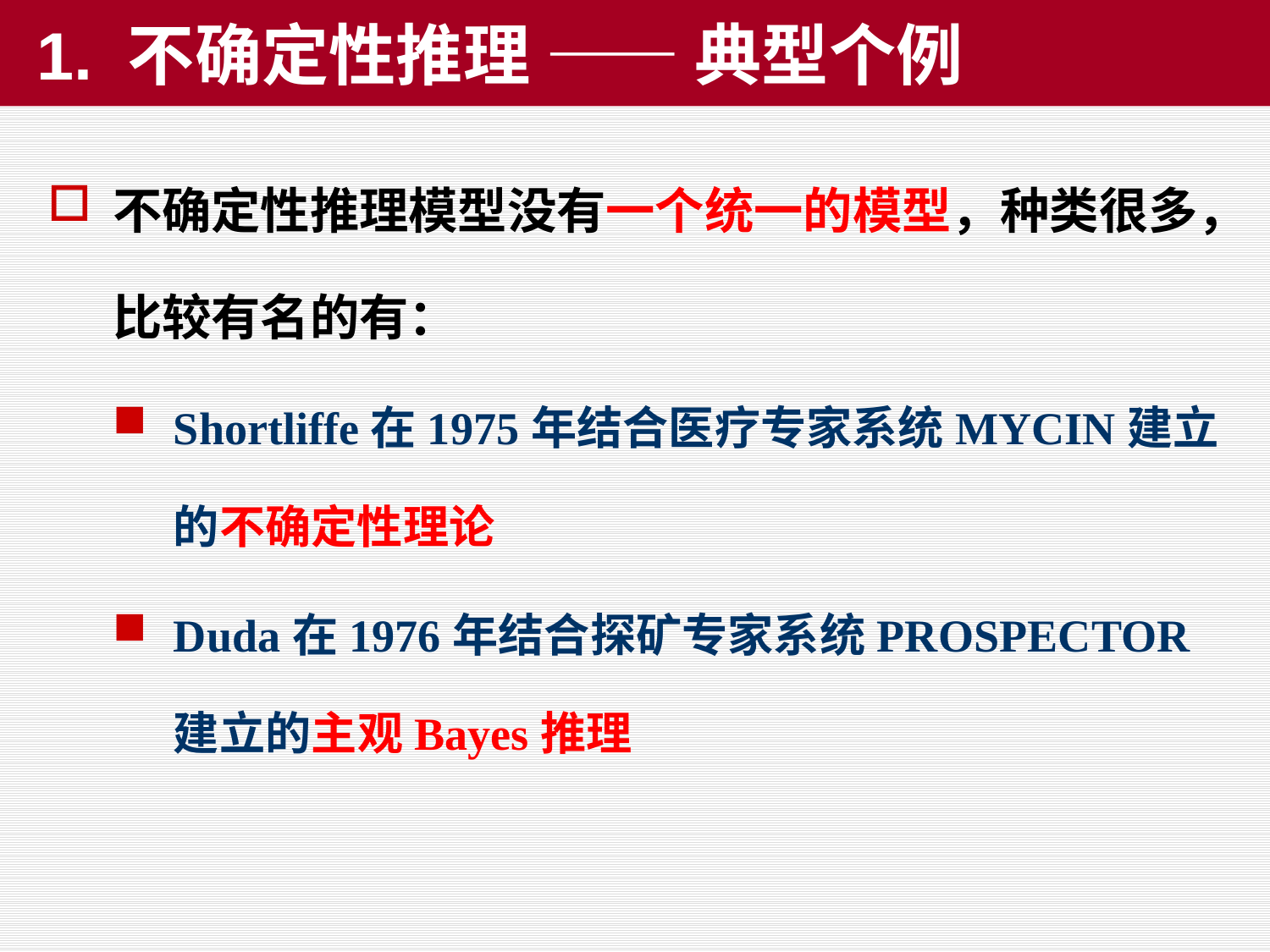

# 1. 不确定性推理 —— 典型个例
不确定性推理模型没有一个统一的模型，种类很多，比较有名的有：
Shortliffe在1975年结合医疗专家系统MYCIN建立的不确定性理论
Duda在1976年结合探矿专家系统PROSPECTOR建立的主观Bayes推理